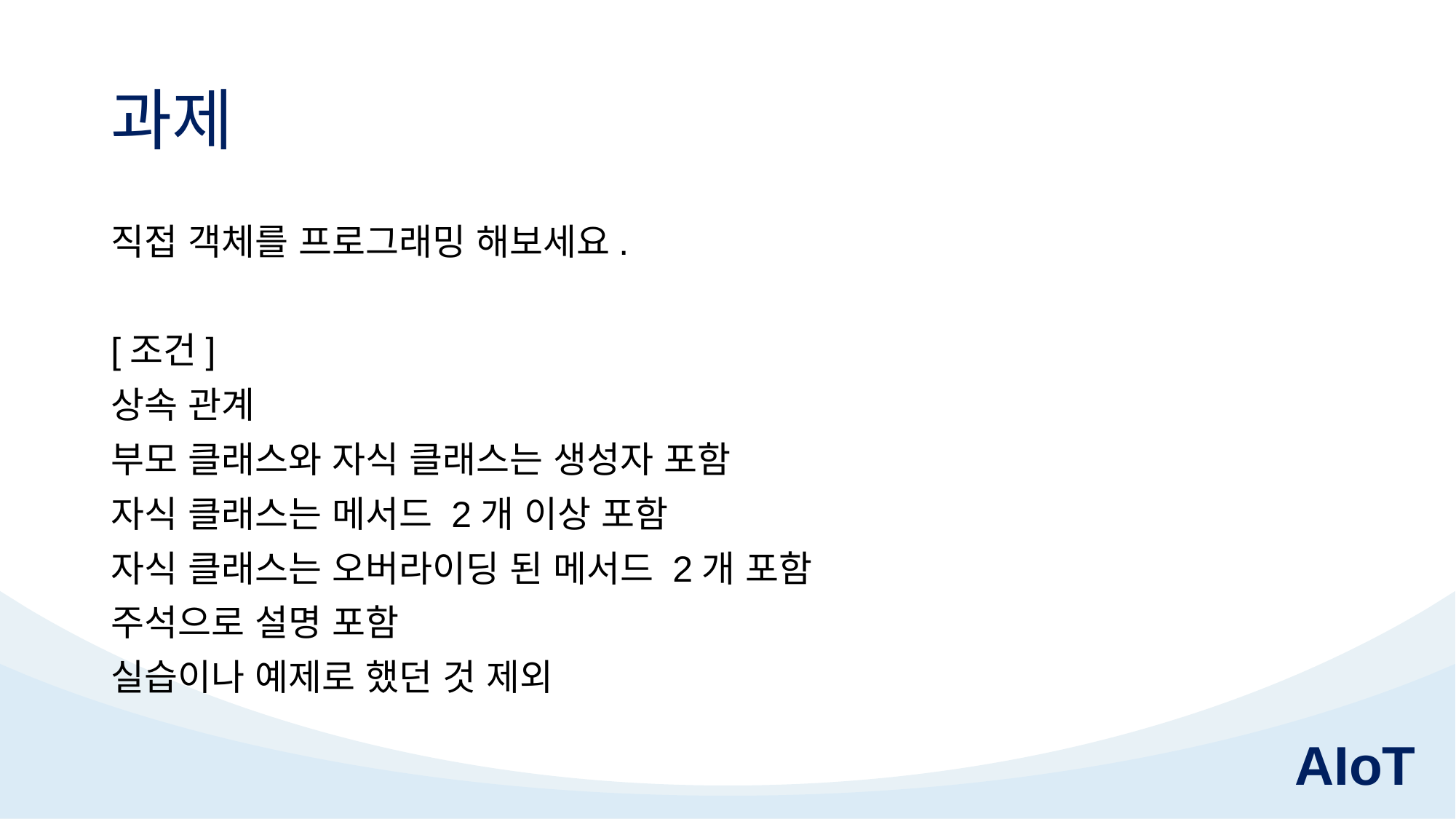

# 과제
직접 객체를 프로그래밍 해보세요.

[조건]
상속 관계
부모 클래스와 자식 클래스는 생성자 포함
자식 클래스는 메서드 2개 이상 포함
자식 클래스는 오버라이딩 된 메서드 2개 포함
주석으로 설명 포함
실습이나 예제로 했던 것 제외